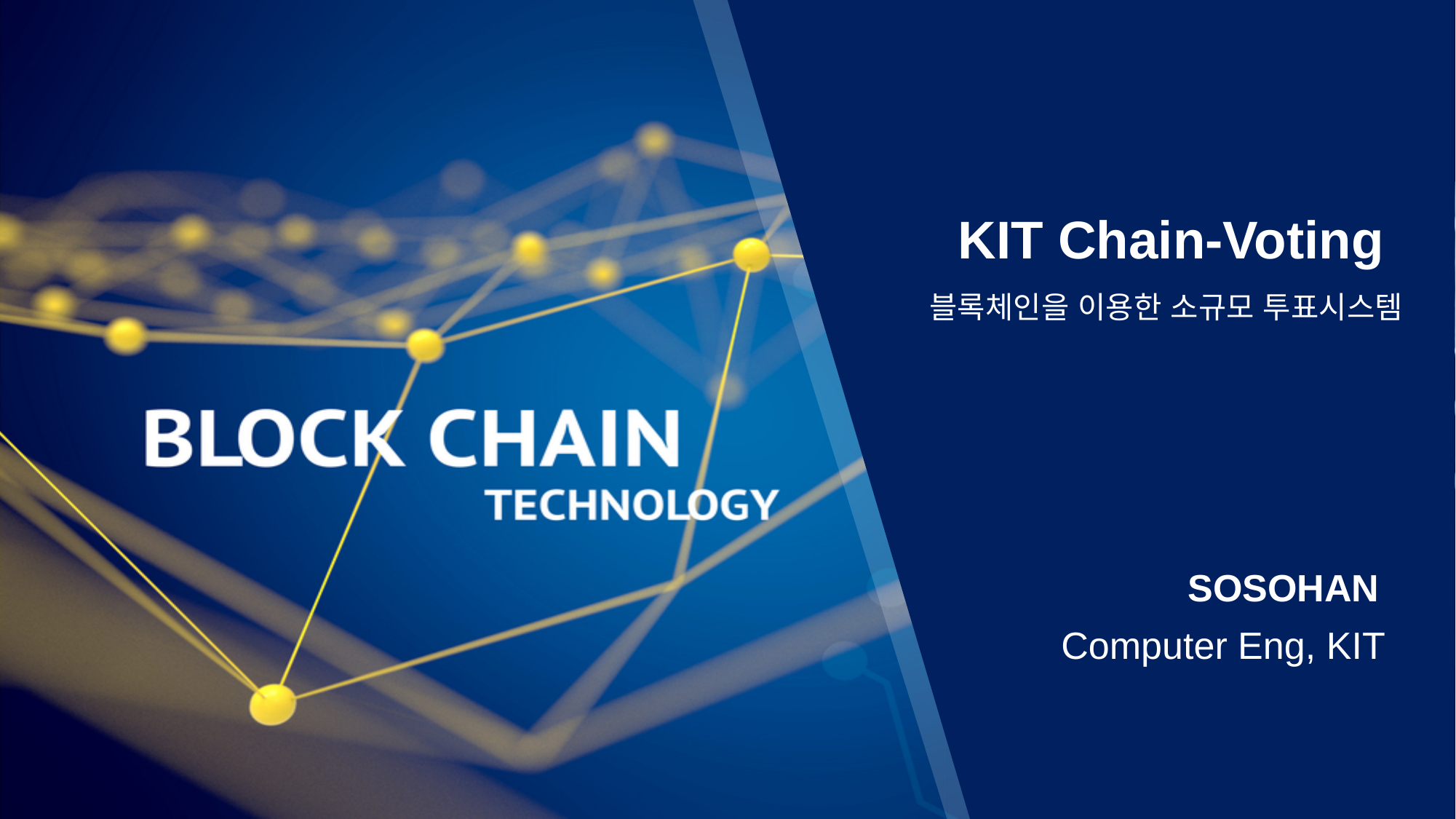

KIT Chain-Voting
블록체인을 이용한 소규모 투표시스템
SOSOHAN
Computer Eng, KIT